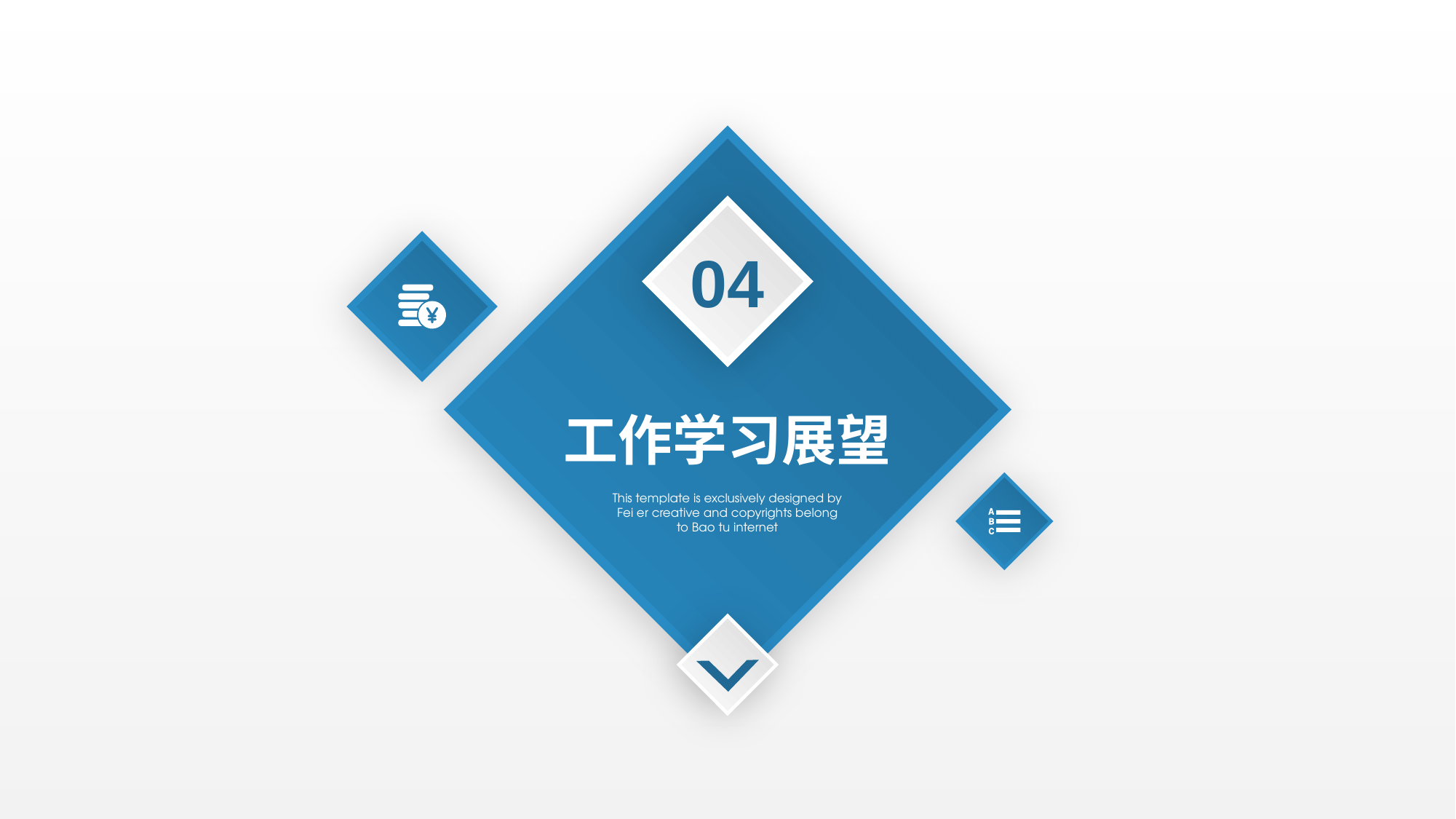

04

工作学习展望

This template is exclusively designed by Fei er creative and copyrights belong to Bao tu internet